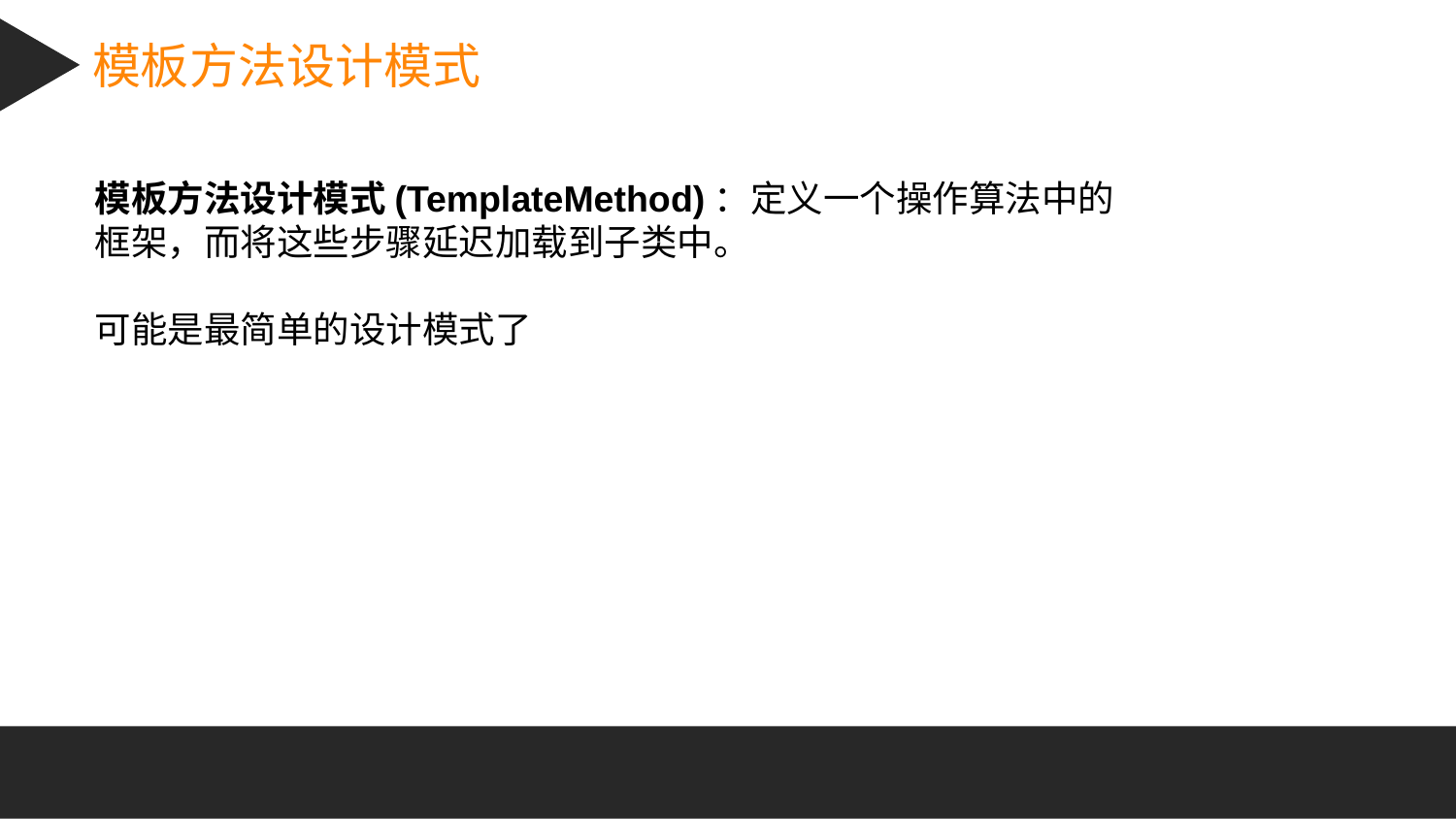

模板方法设计模式
模板方法设计模式(TemplateMethod)：定义一个操作算法中的框架，而将这些步骤延迟加载到子类中。

可能是最简单的设计模式了